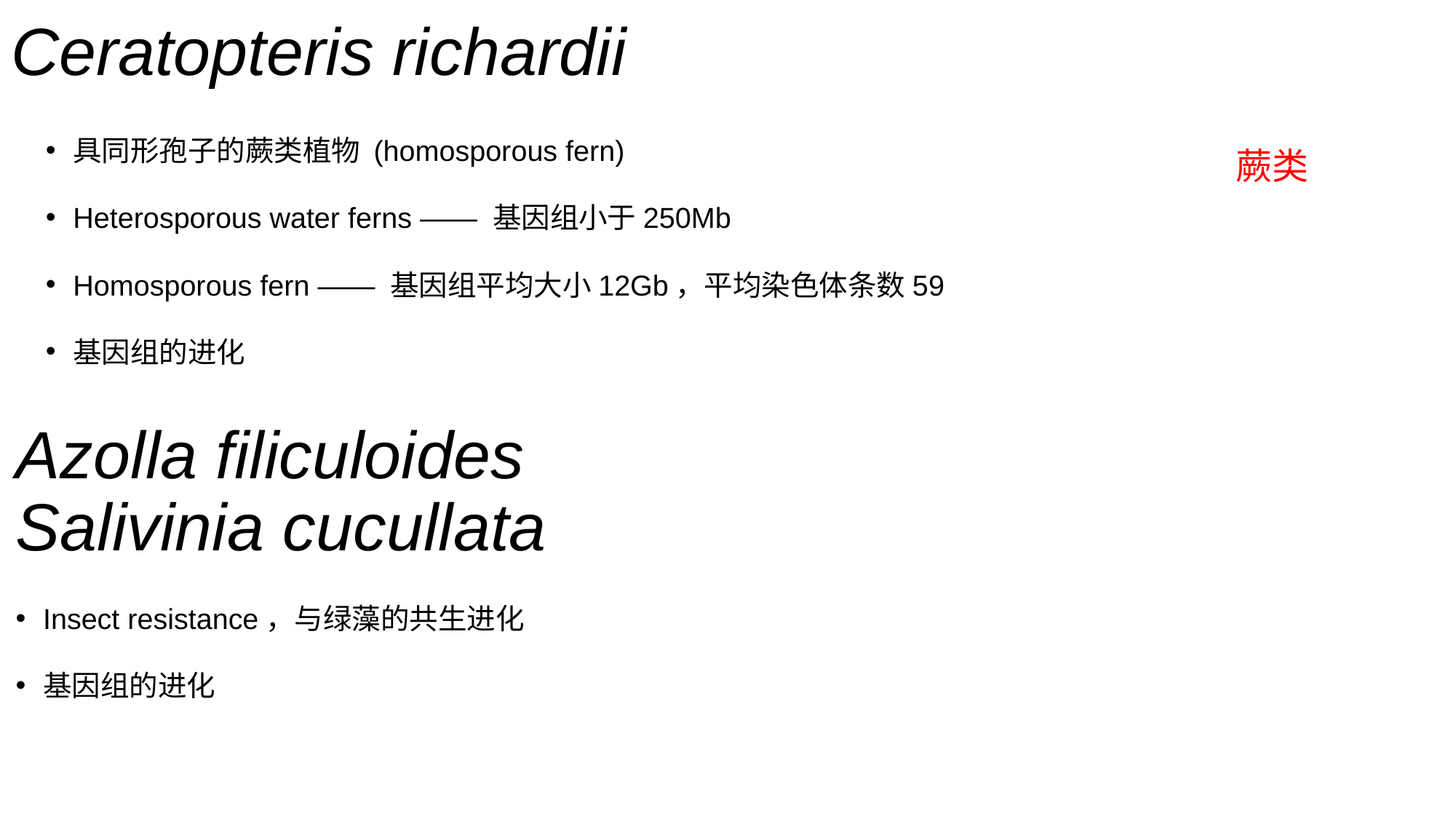

# Ceratopteris richardii
具同形孢子的蕨类植物 (homosporous fern)
Heterosporous water ferns —— 基因组小于250Mb
Homosporous fern —— 基因组平均大小12Gb，平均染色体条数59
基因组的进化

蕨类
Azolla filiculoides
Salivinia cucullata
Insect resistance，与绿藻的共生进化
基因组的进化